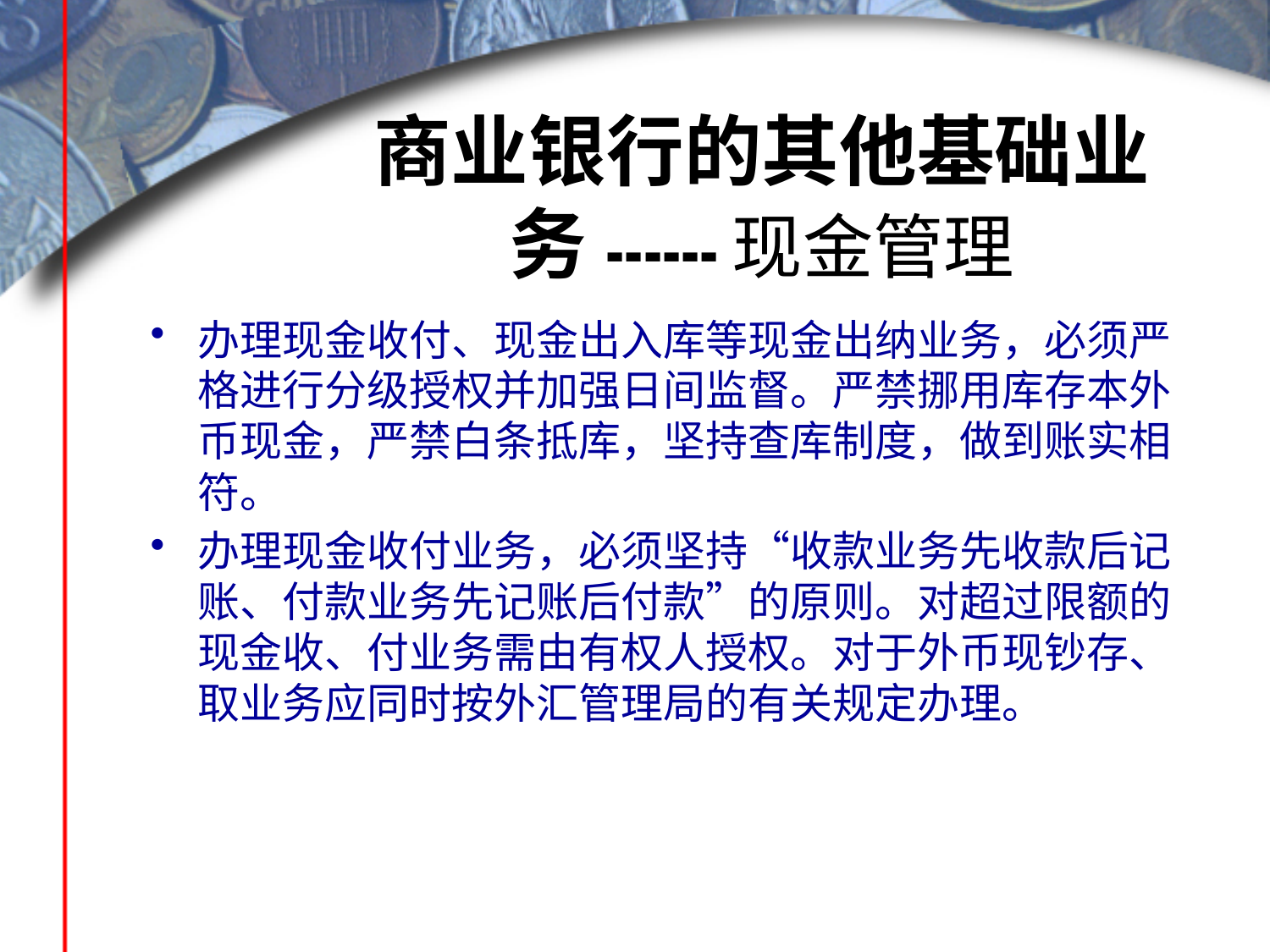

# 商业银行的其他基础业务------现金管理
办理现金收付、现金出入库等现金出纳业务，必须严格进行分级授权并加强日间监督。严禁挪用库存本外币现金，严禁白条抵库，坚持查库制度，做到账实相符。
办理现金收付业务，必须坚持“收款业务先收款后记账、付款业务先记账后付款”的原则。对超过限额的现金收、付业务需由有权人授权。对于外币现钞存、取业务应同时按外汇管理局的有关规定办理。